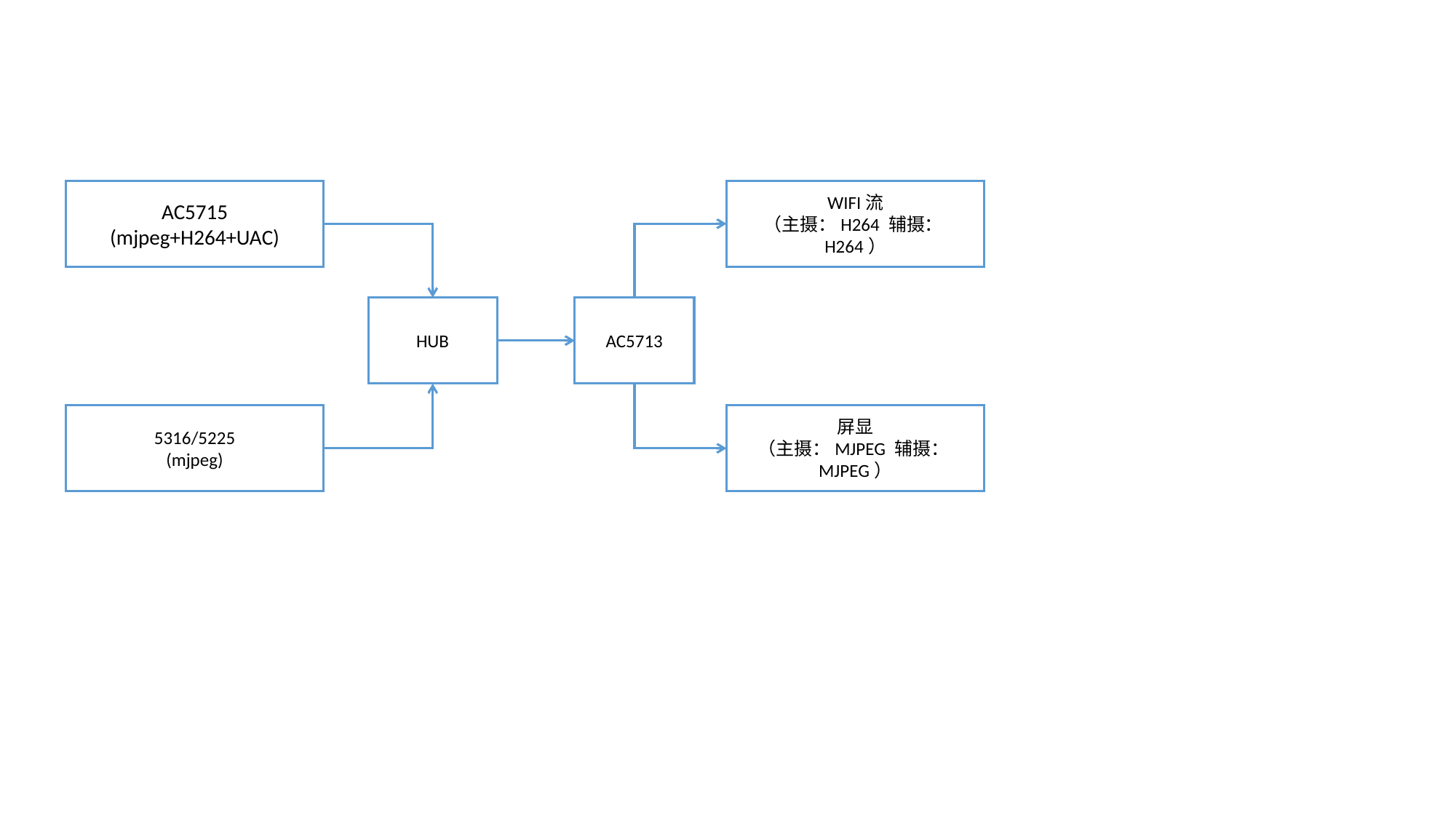

AC5715
(mjpeg+H264+UAC)
WIFI流
（主摄：H264 辅摄：H264）
HUB
AC5713
5316/5225
(mjpeg)
屏显
（主摄：MJPEG 辅摄：MJPEG）